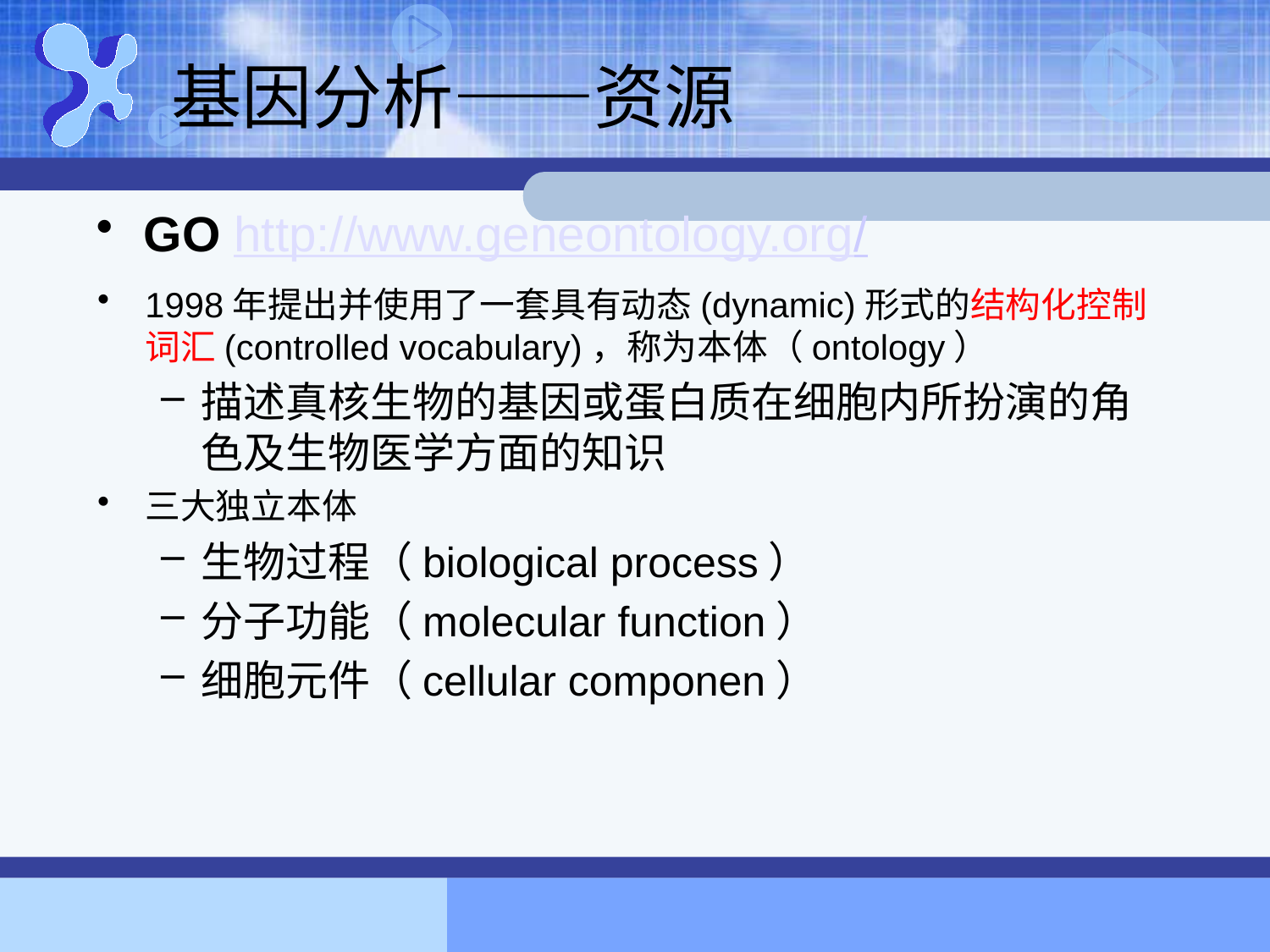

# 基因分析——资源
GO http://www.geneontology.org/

1998年提出并使用了一套具有动态(dynamic)形式的结构化控制词汇(controlled vocabulary)，称为本体（ontology）
描述真核生物的基因或蛋白质在细胞内所扮演的角色及生物医学方面的知识
三大独立本体
生物过程（biological process）
分子功能（molecular function）
细胞元件（cellular componen）